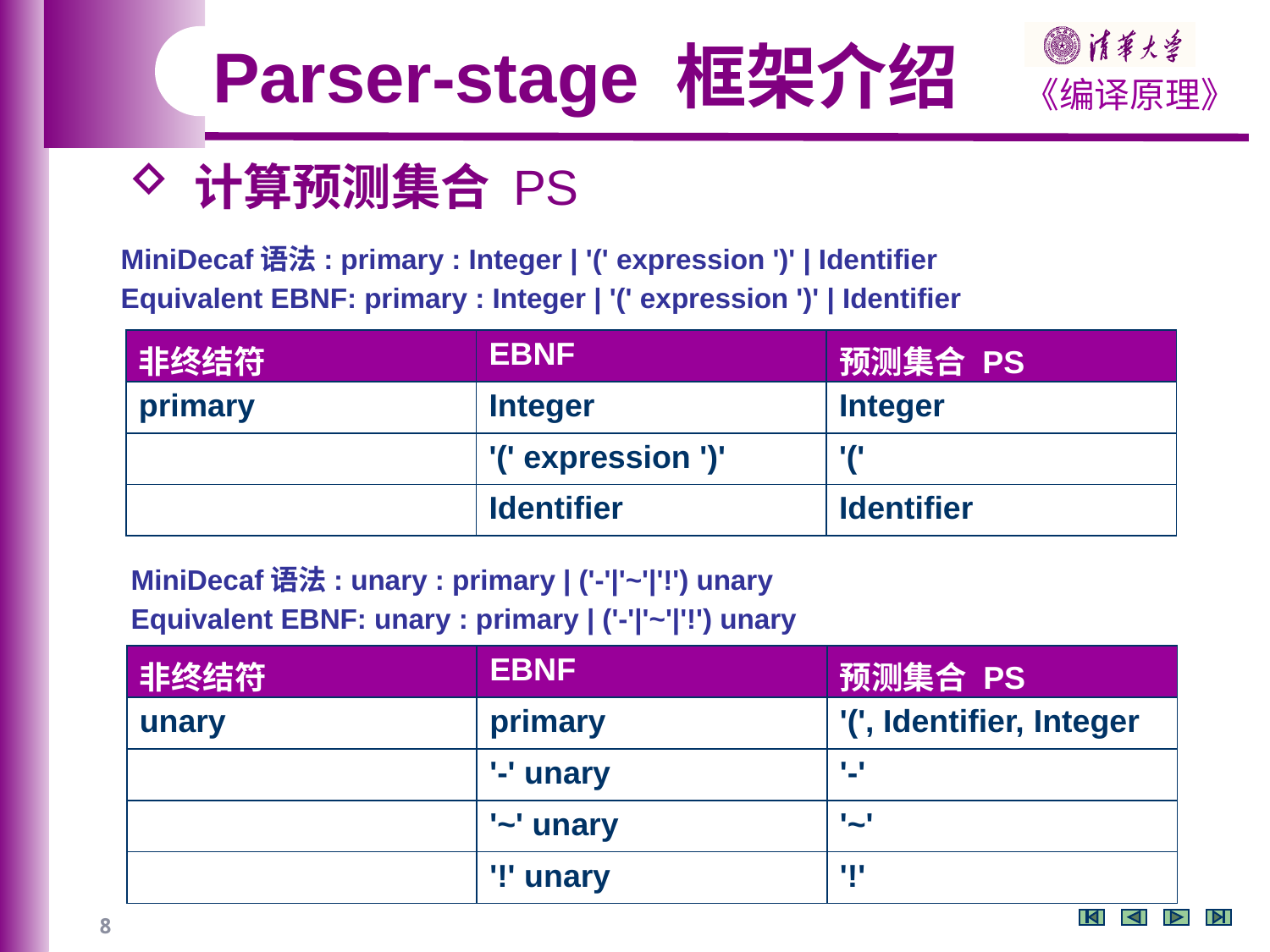

Parser-stage 框架介绍
 计算预测集合 PS

MiniDecaf语法: primary : Integer | '(' expression ')' | Identifier
Equivalent EBNF: primary : Integer | '(' expression ')' | Identifier
| 非终结符 | EBNF | 预测集合 PS |
| --- | --- | --- |
| primary | Integer | Integer |
|  | '(' expression ')' | '(' |
|  | Identifier | Identifier |
MiniDecaf语法: unary : primary | ('-'|'~'|'!') unary
Equivalent EBNF: unary : primary | ('-'|'~'|'!') unary
| 非终结符 | EBNF | 预测集合 PS |
| --- | --- | --- |
| unary | primary | '(', Identifier, Integer |
|  | '-' unary | '-' |
|  | '~' unary | '~' |
|  | '!' unary | '!' |
8